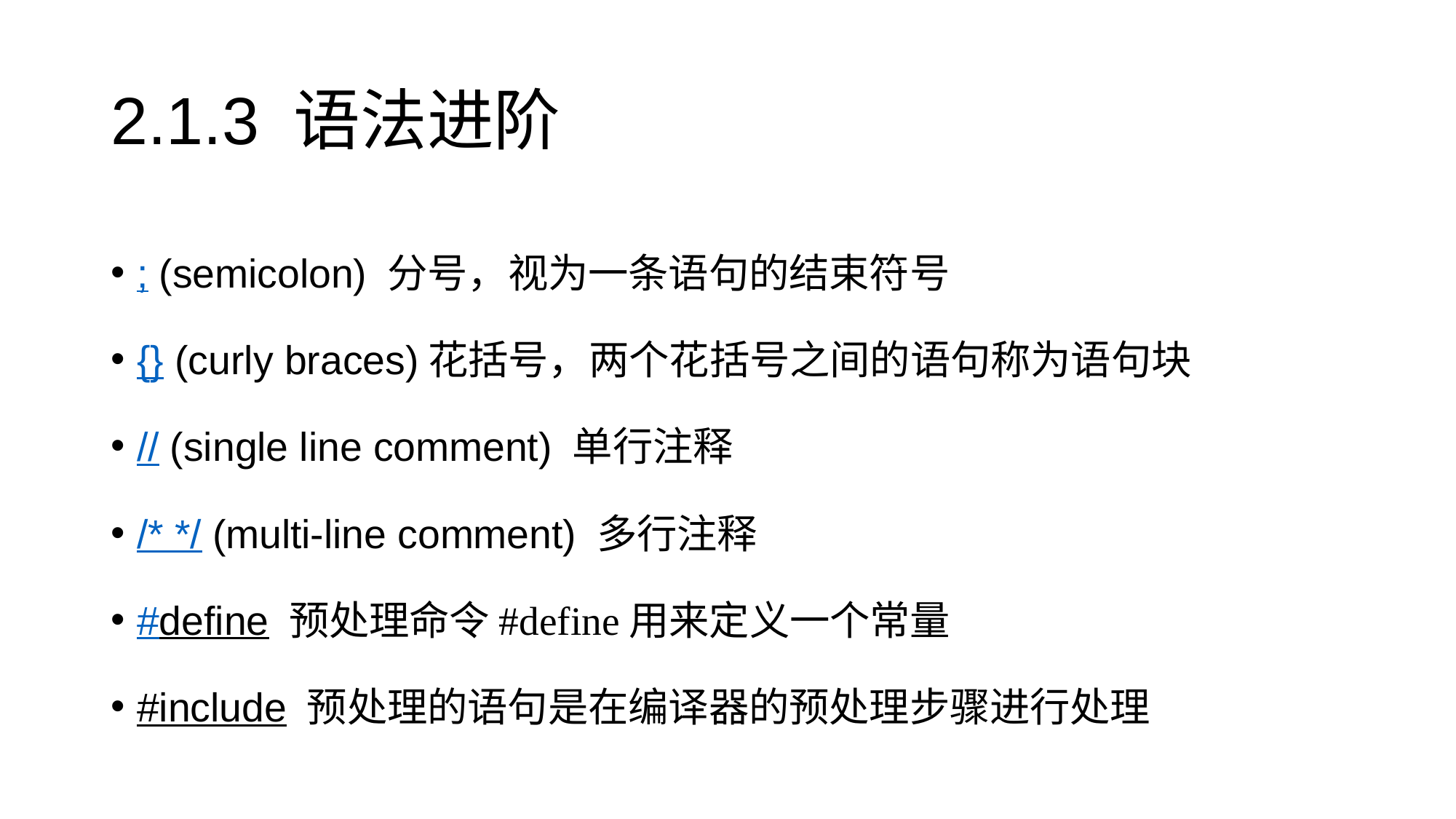

# 2.1.3 语法进阶
; (semicolon) 分号，视为一条语句的结束符号
{} (curly braces)花括号，两个花括号之间的语句称为语句块
// (single line comment) 单行注释
/* */ (multi-line comment) 多行注释
#define 预处理命令#define用来定义一个常量
#include 预处理的语句是在编译器的预处理步骤进行处理